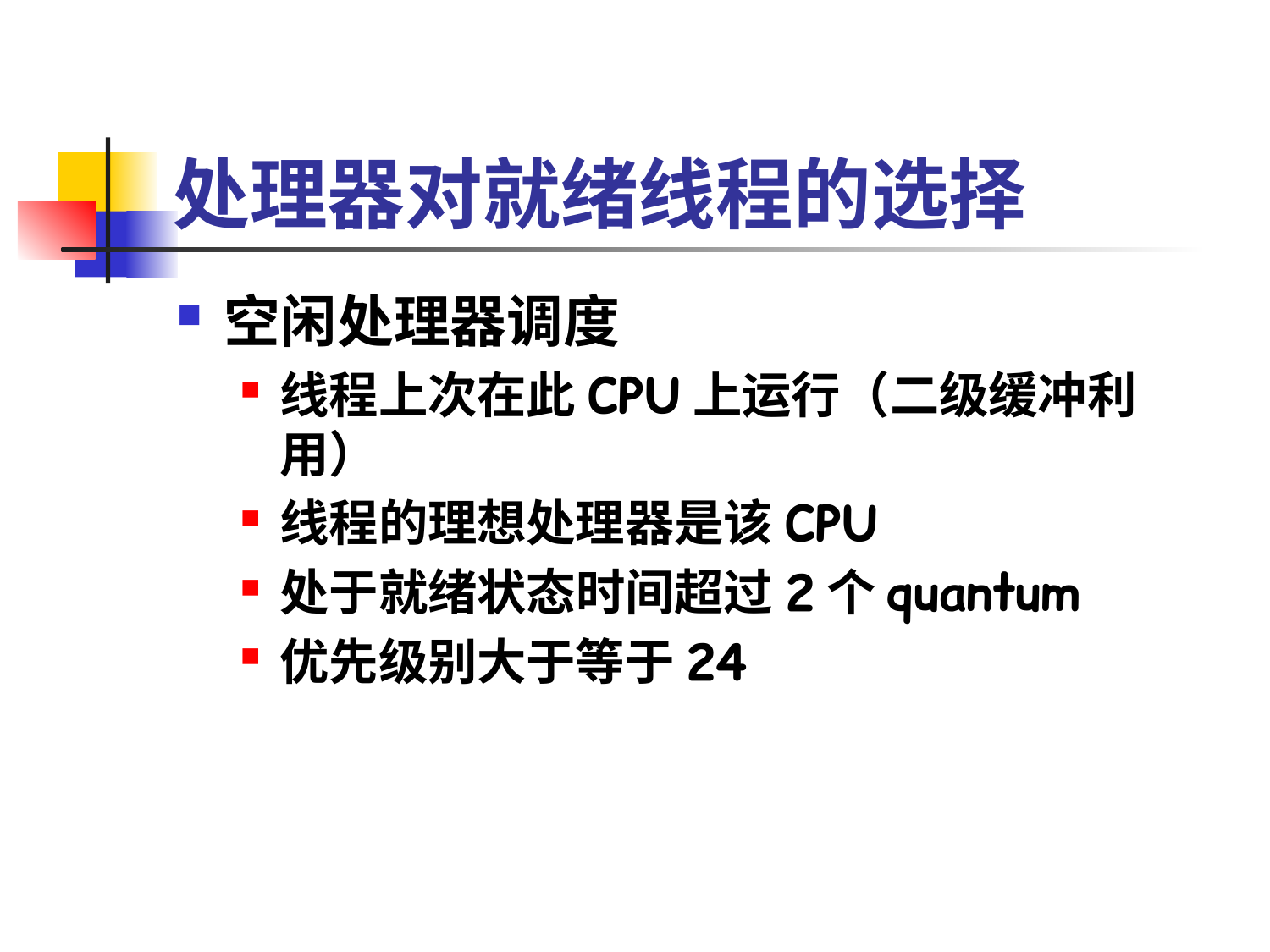

# 处理器对就绪线程的选择
空闲处理器调度
线程上次在此CPU上运行（二级缓冲利用）
线程的理想处理器是该CPU
处于就绪状态时间超过2个quantum
优先级别大于等于24